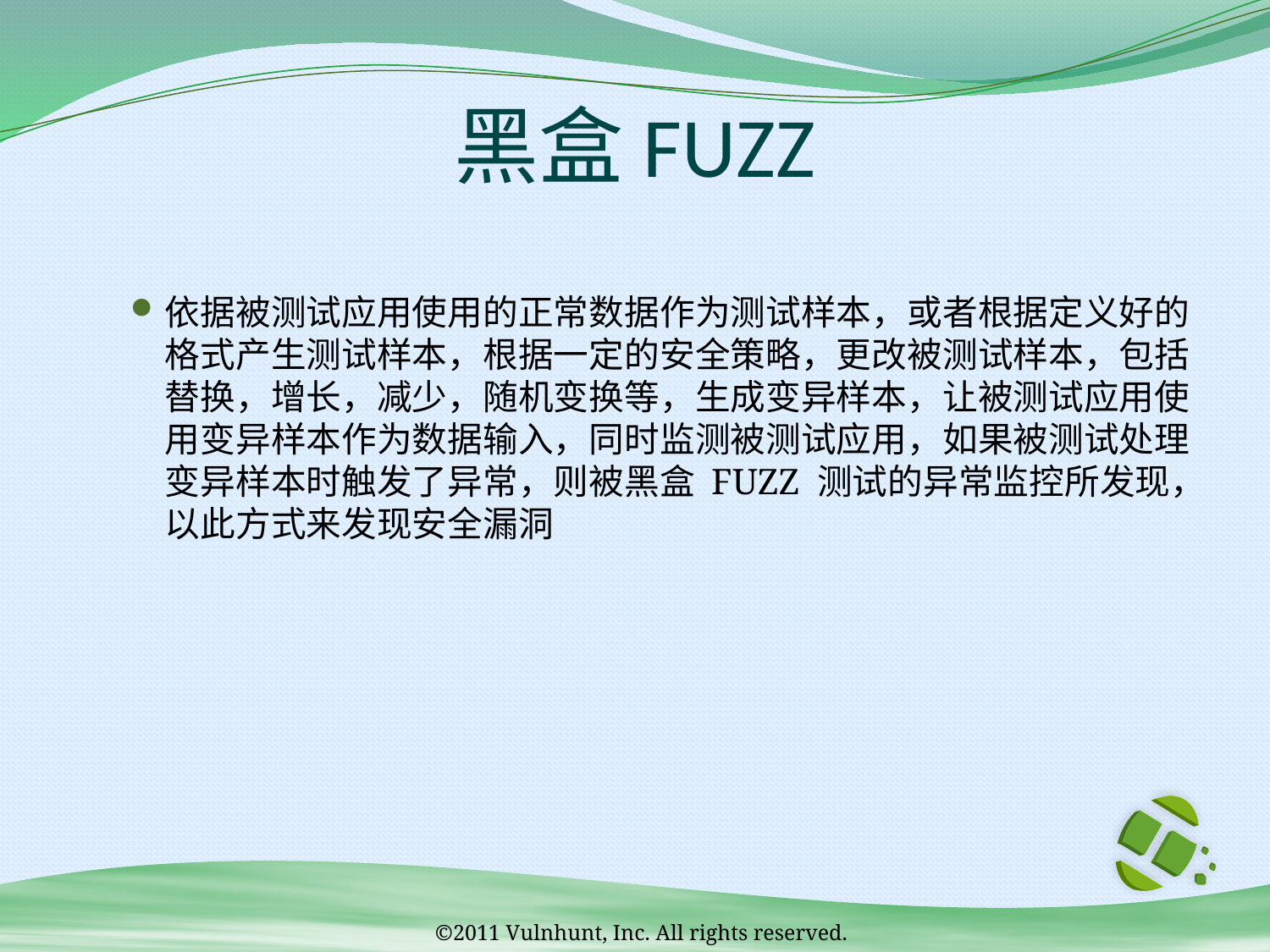

# 黑盒FUZZ

依据被测试应用使用的正常数据作为测试样本，或者根据定义好的格式产生测试样本，根据一定的安全策略，更改被测试样本，包括替换，增长，减少，随机变换等，生成变异样本，让被测试应用使用变异样本作为数据输入，同时监测被测试应用，如果被测试处理变异样本时触发了异常，则被黑盒 FUZZ 测试的异常监控所发现，以此方式来发现安全漏洞